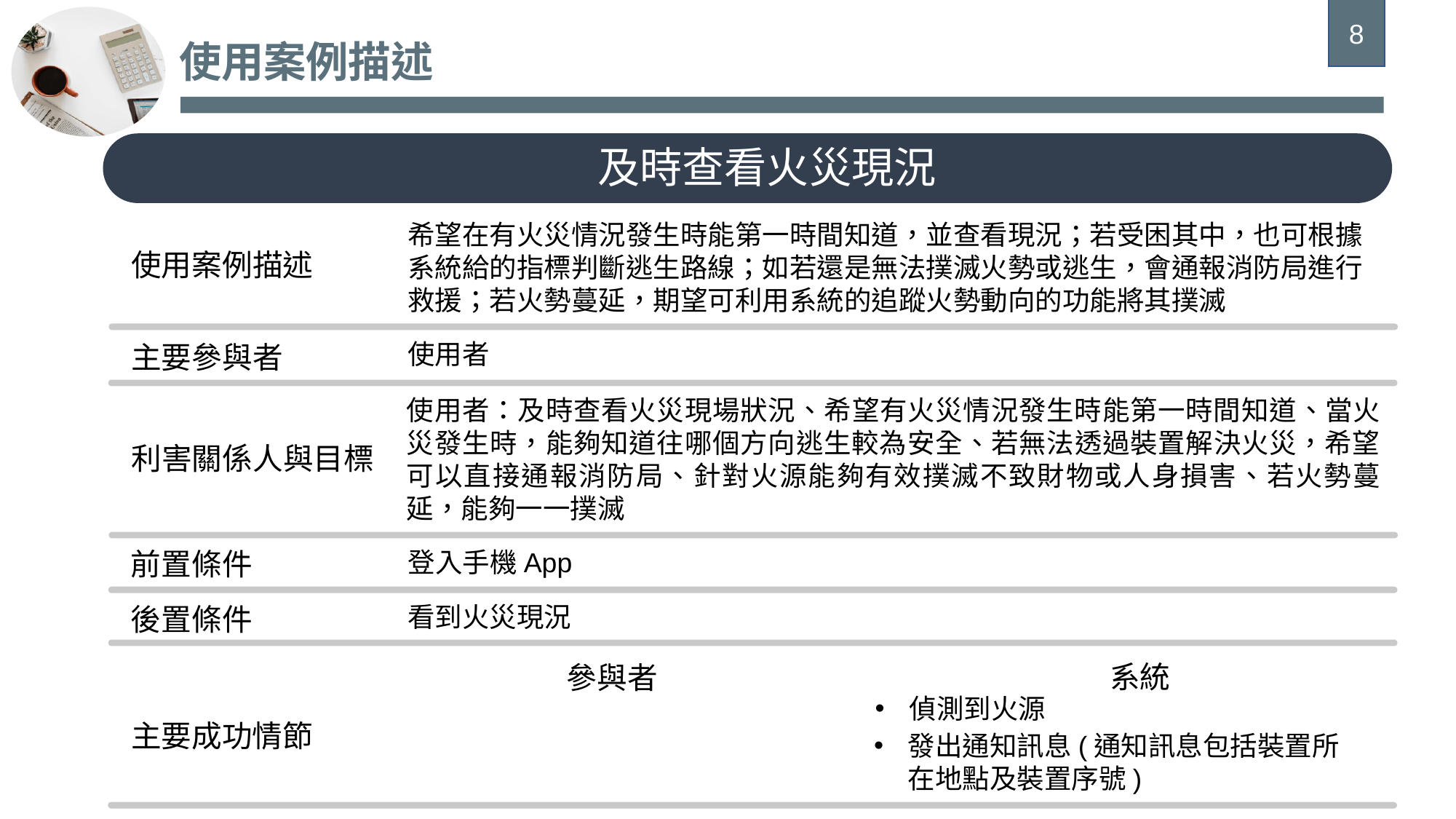

8

使用案例描述

及時查看火災現況

希望在有火災情況發生時能第一時間知道，並查看現況；若受困其中，也可根據系統給的指標判斷逃生路線；如若還是無法撲滅火勢或逃生，會通報消防局進行救援；若火勢蔓延，期望可利用系統的追蹤火勢動向的功能將其撲滅
使用案例描述

主要參與者
使用者

使用者：及時查看火災現場狀況、希望有火災情況發生時能第一時間知道、當火災發生時，能夠知道往哪個方向逃生較為安全、若無法透過裝置解決火災，希望可以直接通報消防局、針對火源能夠有效撲滅不致財物或人身損害、若火勢蔓延，能夠一一撲滅
利害關係人與目標
前置條件

登入手機App

後置條件
看到火災現況

系統
參與者
偵測到火源
主要成功情節
發出通知訊息(通知訊息包括裝置所在地點及裝置序號)